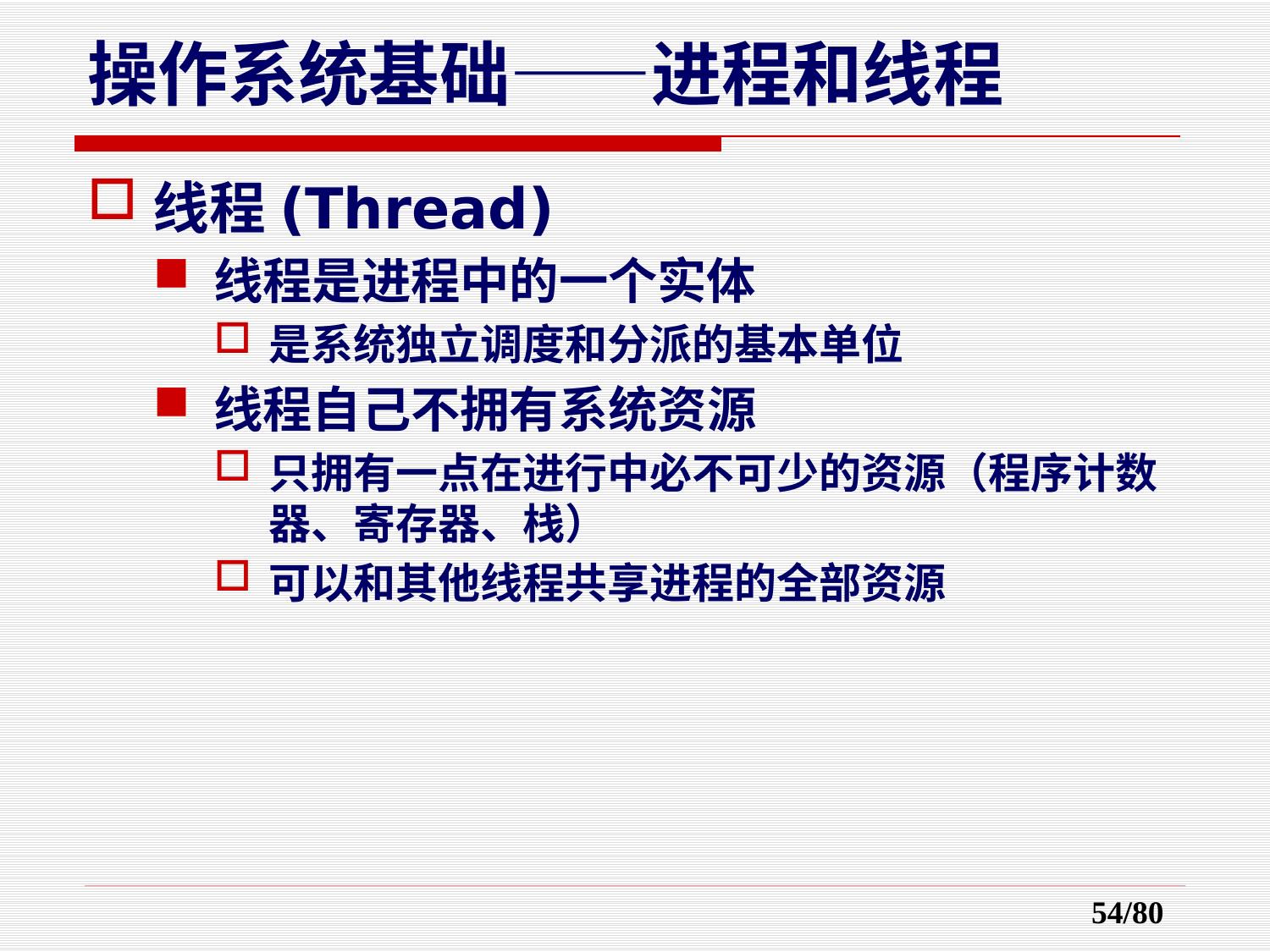

操作系统基础——进程和线程
线程(Thread)
线程是进程中的一个实体
是系统独立调度和分派的基本单位
线程自己不拥有系统资源
只拥有一点在进行中必不可少的资源（程序计数器、寄存器、栈）
可以和其他线程共享进程的全部资源